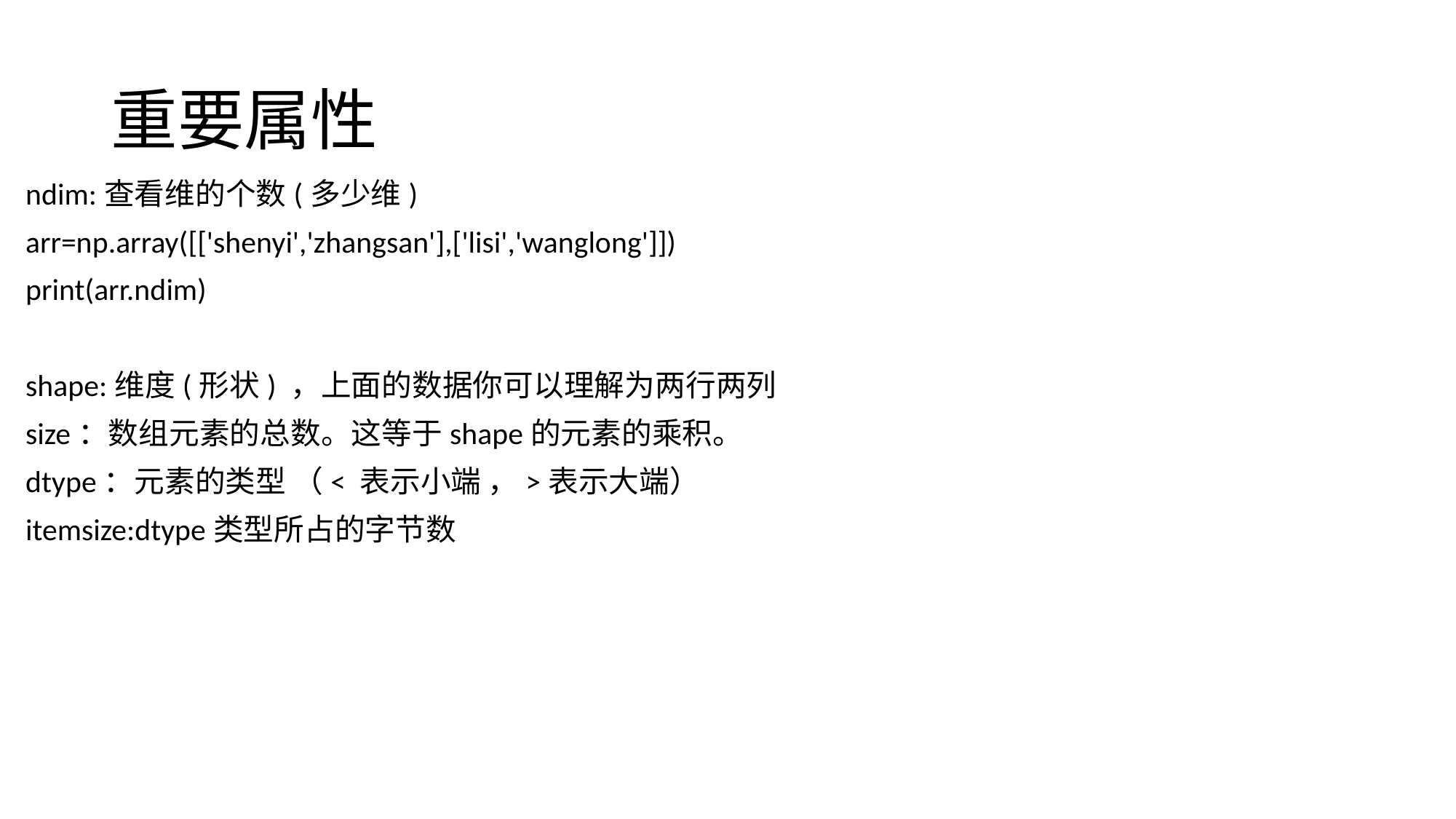

# 重要属性
ndim:查看维的个数(多少维)
arr=np.array([['shenyi','zhangsan'],['lisi','wanglong']])
print(arr.ndim)

shape:维度(形状) ，上面的数据你可以理解为两行两列
size：数组元素的总数。这等于shape的元素的乘积。
dtype：元素的类型 （< 表示小端 ，>表示大端）
itemsize:dtype类型所占的字节数